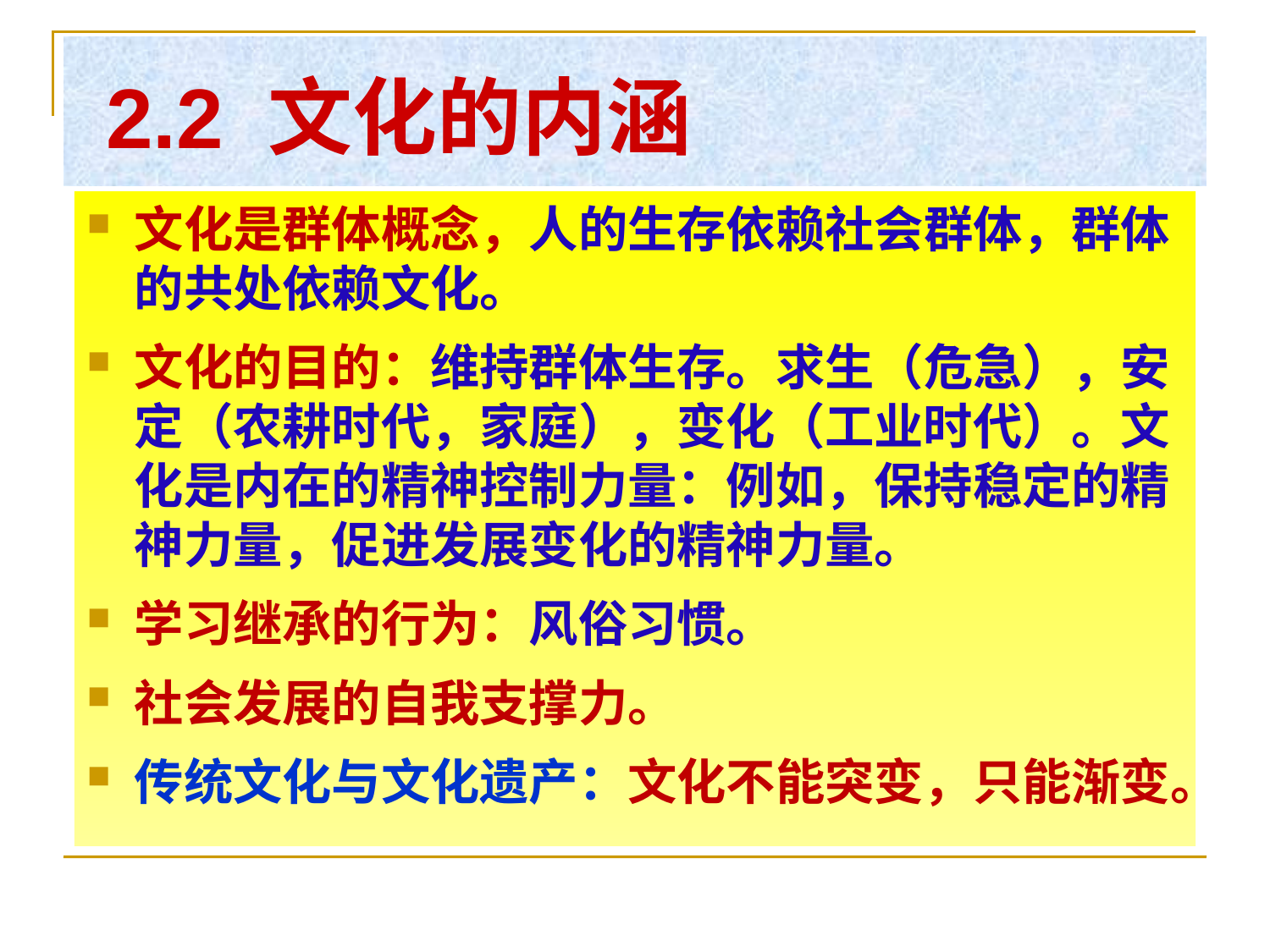

# 2.2 文化的内涵
文化是群体概念，人的生存依赖社会群体，群体的共处依赖文化。
文化的目的：维持群体生存。求生（危急），安定（农耕时代，家庭），变化（工业时代）。文化是内在的精神控制力量：例如，保持稳定的精神力量，促进发展变化的精神力量。
学习继承的行为：风俗习惯。
社会发展的自我支撑力。
传统文化与文化遗产：文化不能突变，只能渐变。

17